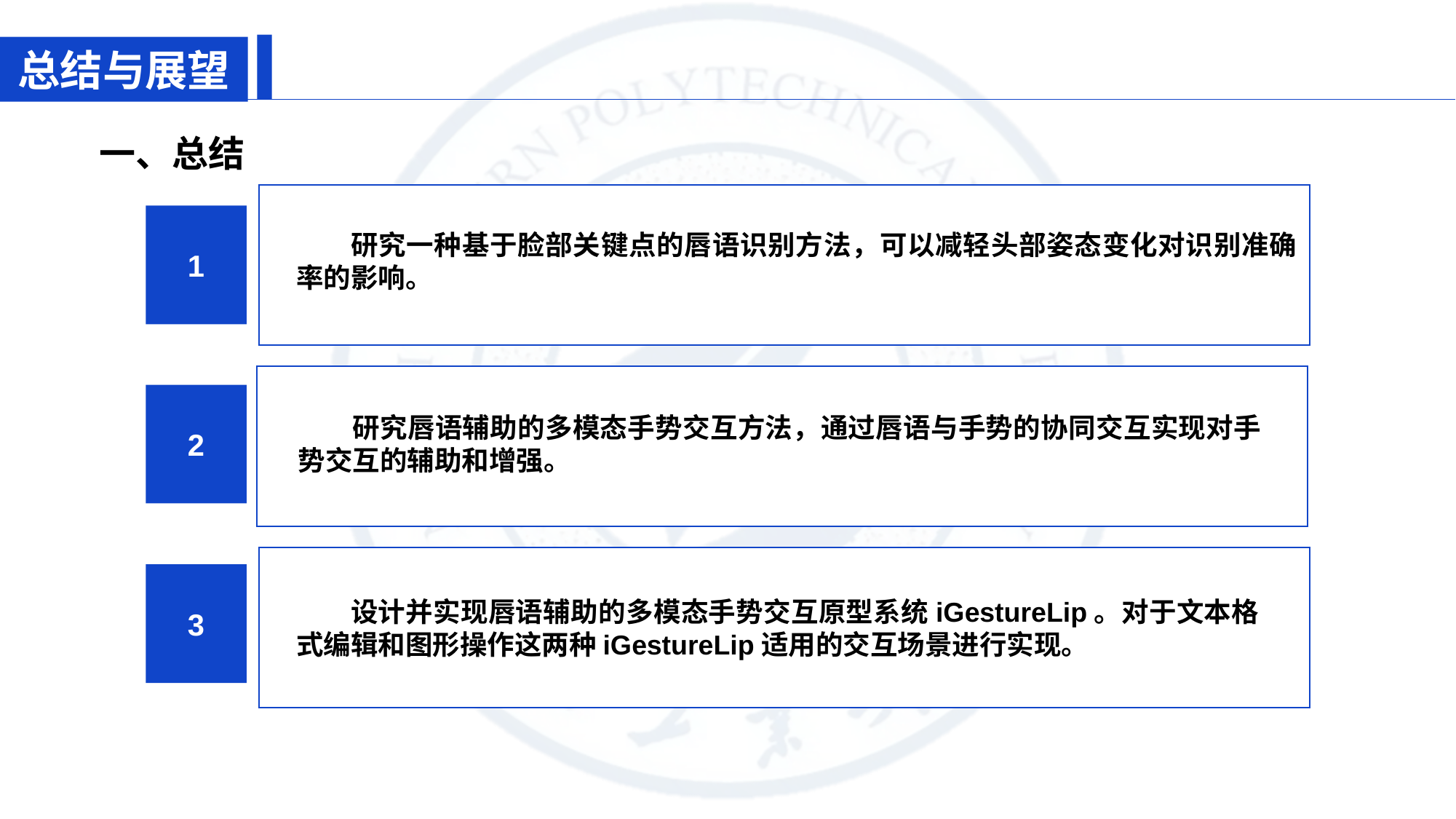

总结与展望
一、总结

1
研究一种基于脸部关键点的唇语识别方法，可以减轻头部姿态变化对识别准确率的影响。

2
研究唇语辅助的多模态手势交互方法，通过唇语与手势的协同交互实现对手势交互的辅助和增强。

3
设计并实现唇语辅助的多模态手势交互原型系统iGestureLip。对于文本格式编辑和图形操作这两种iGestureLip适用的交互场景进行实现。